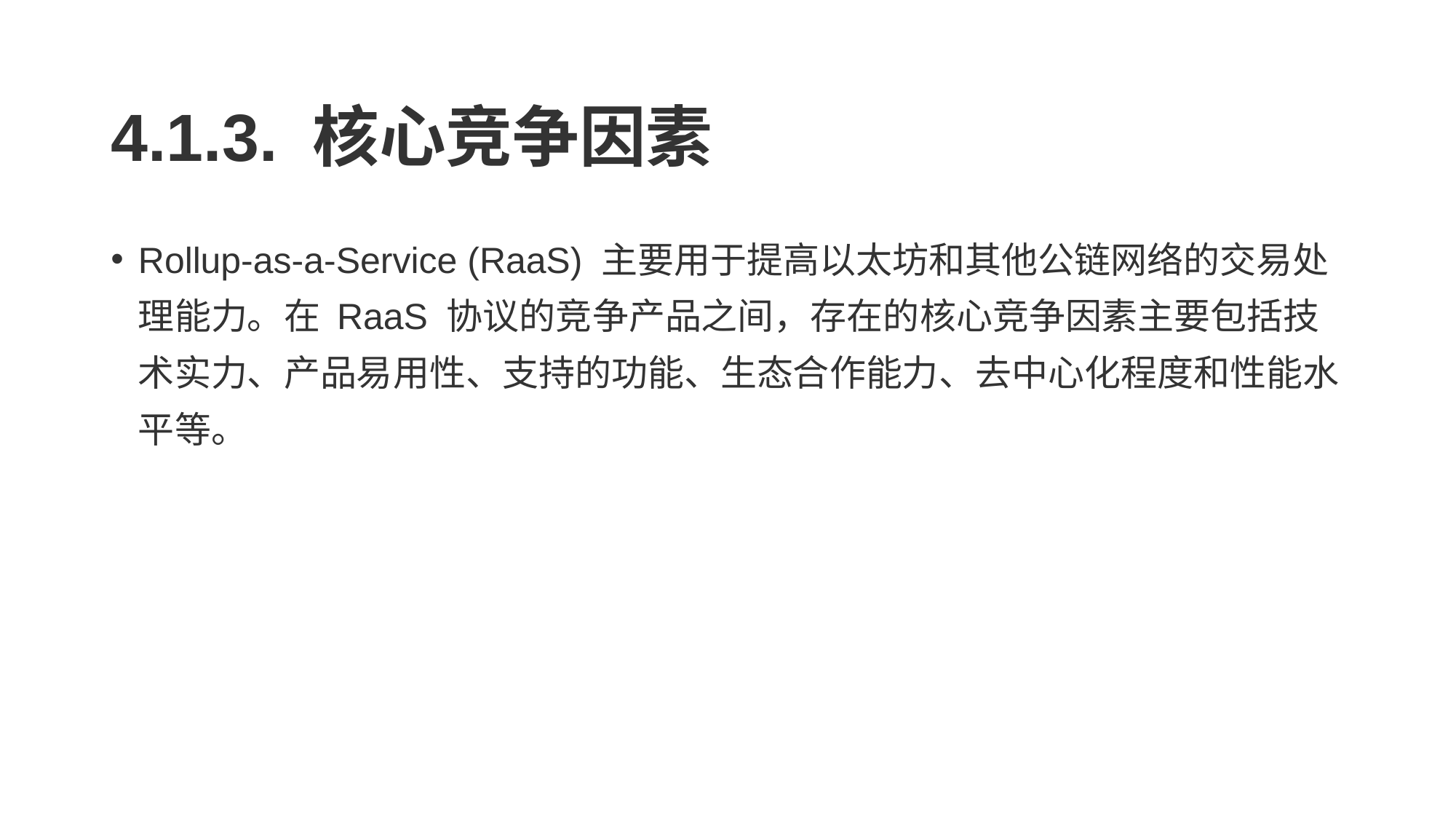

# 4.1.3. 核心竞争因素
Rollup-as-a-Service (RaaS) 主要用于提高以太坊和其他公链网络的交易处理能力。在 RaaS 协议的竞争产品之间，存在的核心竞争因素主要包括技术实力、产品易用性、支持的功能、生态合作能力、去中心化程度和性能水平等。